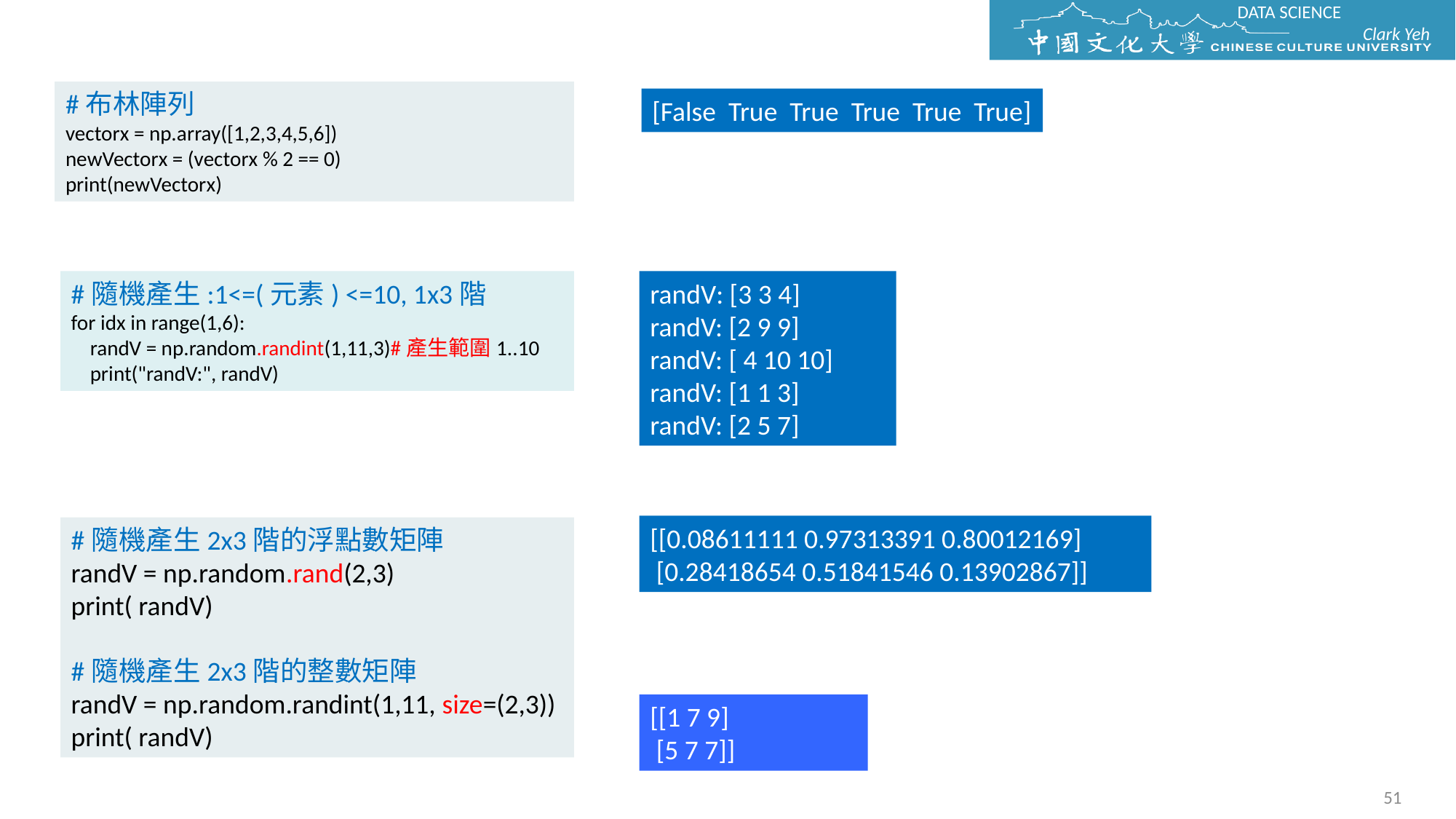

#布林陣列
vectorx = np.array([1,2,3,4,5,6])
newVectorx = (vectorx % 2 == 0)
print(newVectorx)
[False  True  True  True  True  True]
#隨機產生:1<=(元素) <=10, 1x3階
for idx in range(1,6):
    randV = np.random.randint(1,11,3)#產生範圍1..10
    print("randV:", randV)
randV: [3 3 4]
randV: [2 9 9]
randV: [ 4 10 10]
randV: [1 1 3]
randV: [2 5 7]
[[0.08611111 0.97313391 0.80012169]
 [0.28418654 0.51841546 0.13902867]]
#隨機產生2x3階的浮點數矩陣
randV = np.random.rand(2,3)
print( randV)

#隨機產生2x3階的整數矩陣
randV = np.random.randint(1,11, size=(2,3))
print( randV)
[[1 7 9]
 [5 7 7]]
51